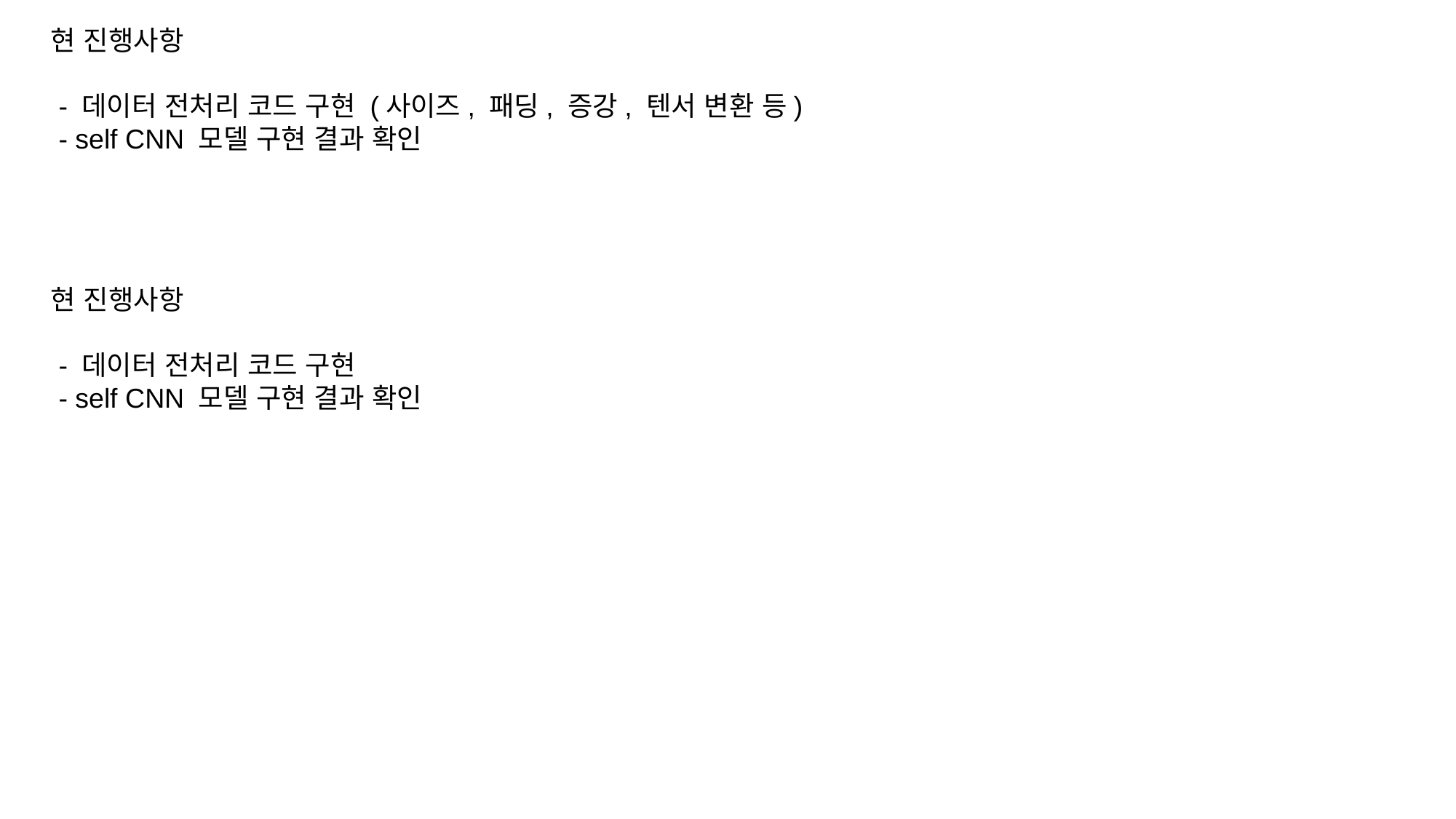

현 진행사항

 - 데이터 전처리 코드 구현 (사이즈, 패딩, 증강, 텐서 변환 등)
 - self CNN 모델 구현 결과 확인
현 진행사항

 - 데이터 전처리 코드 구현
 - self CNN 모델 구현 결과 확인